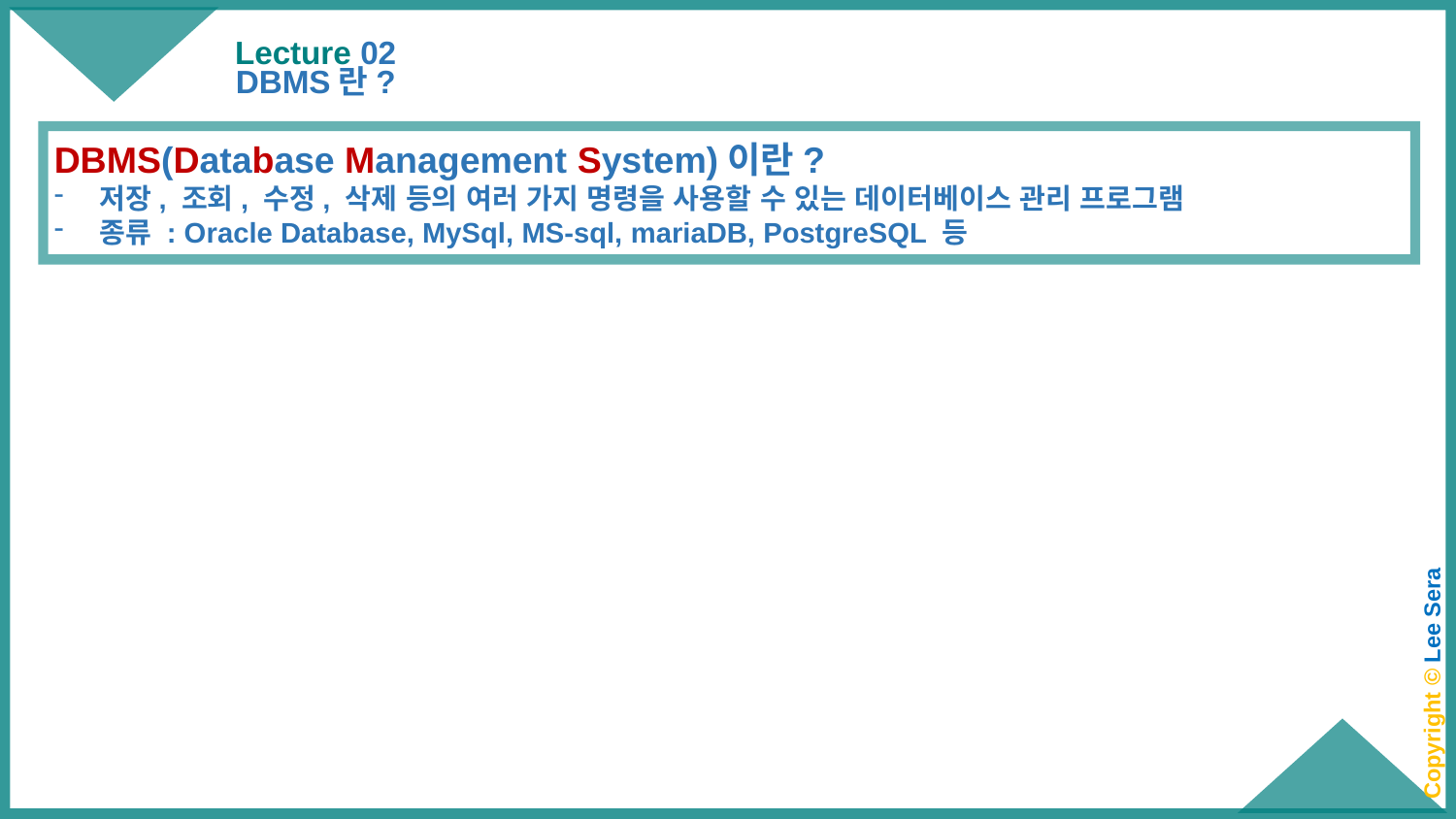

# Lecture 02
DBMS란?
DBMS(Database Management System)이란?
저장, 조회, 수정, 삭제 등의 여러 가지 명령을 사용할 수 있는 데이터베이스 관리 프로그램
종류 : Oracle Database, MySql, MS-sql, mariaDB, PostgreSQL 등
Copyright © Lee Sera